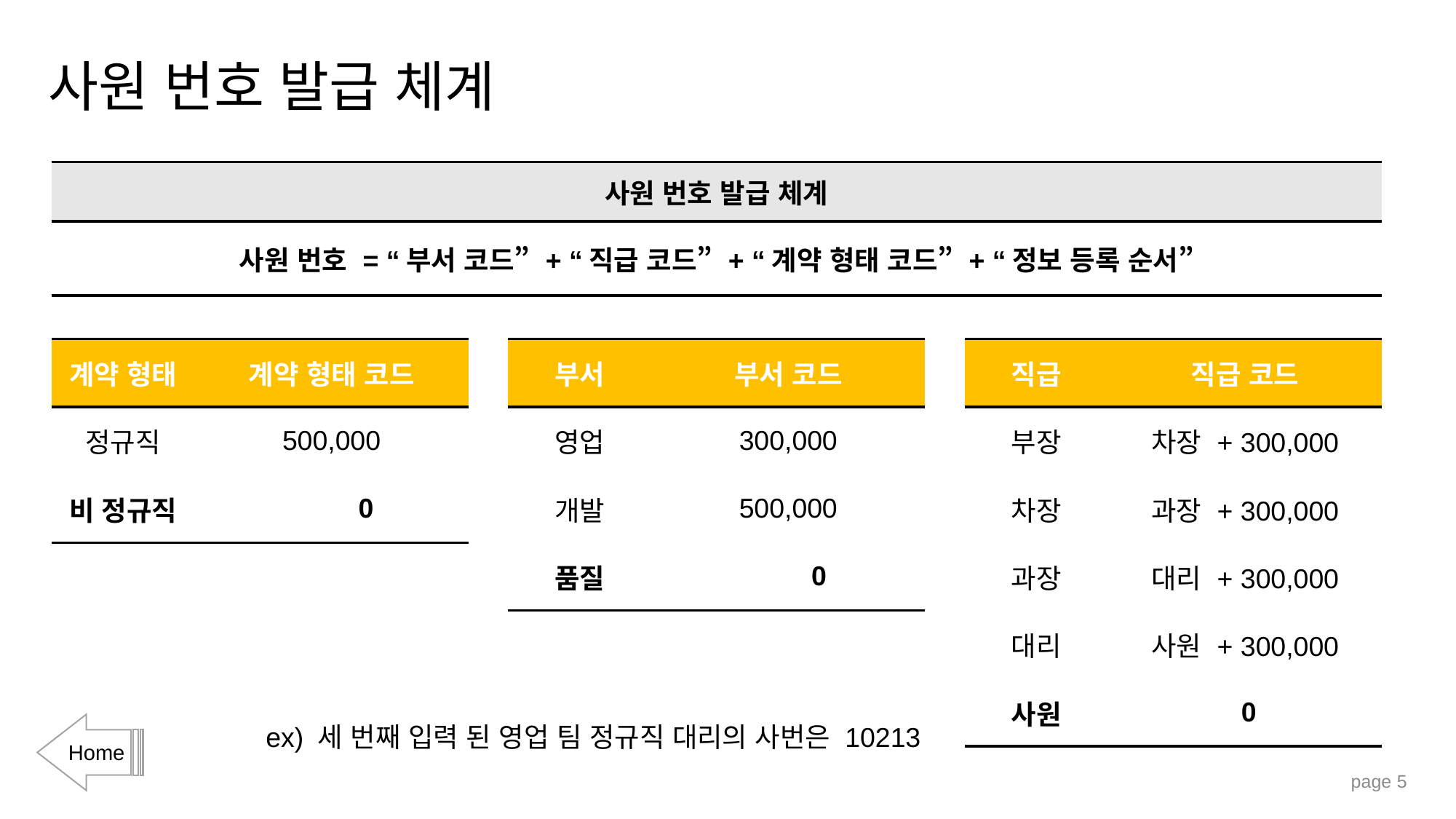

# 사원 번호 발급 체계
| 사원 번호 발급 체계 |
| --- |
| 사원 번호 = “부서 코드” + “직급 코드” + “계약 형태 코드” + “정보 등록 순서” |
| 계약 형태 | 계약 형태 코드 |
| --- | --- |
| 정규직 | 500,000 |
| 비 정규직 | 0 |
| 부서 | 부서 코드 |
| --- | --- |
| 영업 | 300,000 |
| 개발 | 500,000 |
| 품질 | 0 |
| 직급 | 직급 코드 |
| --- | --- |
| 부장 | 차장 + 300,000 |
| 차장 | 과장 + 300,000 |
| 과장 | 대리 + 300,000 |
| 대리 | 사원 + 300,000 |
| 사원 | 0 |

Home
ex) 세 번째 입력 된 영업 팀 정규직 대리의 사번은 10213
page 5